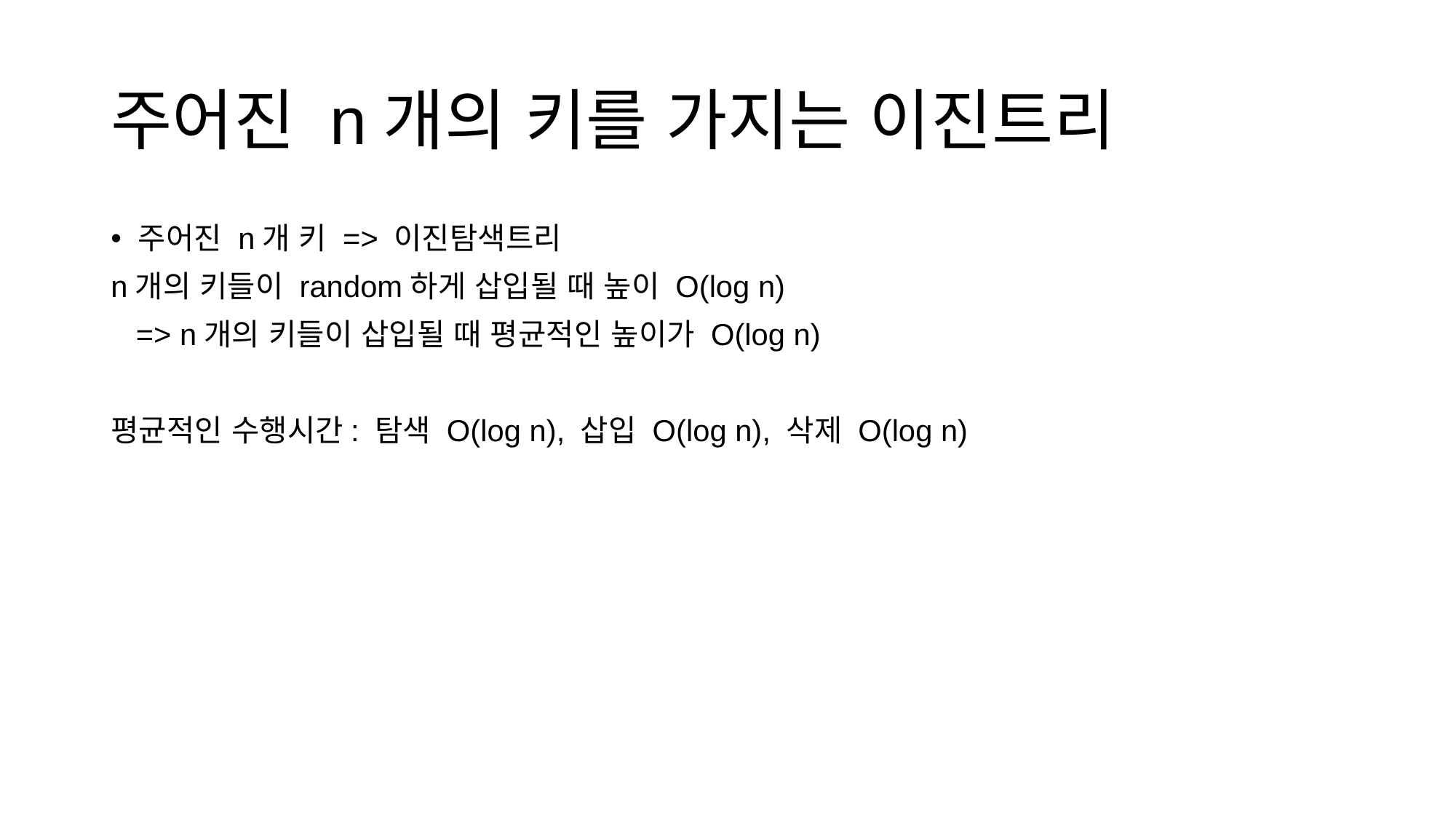

# 주어진 n개의 키를 가지는 이진트리
주어진 n개 키 => 이진탐색트리
n개의 키들이 random하게 삽입될 때 높이 O(log n)
   => n개의 키들이 삽입될 때 평균적인 높이가 O(log n)

평균적인 수행시간: 탐색 O(log n), 삽입 O(log n), 삭제 O(log n)